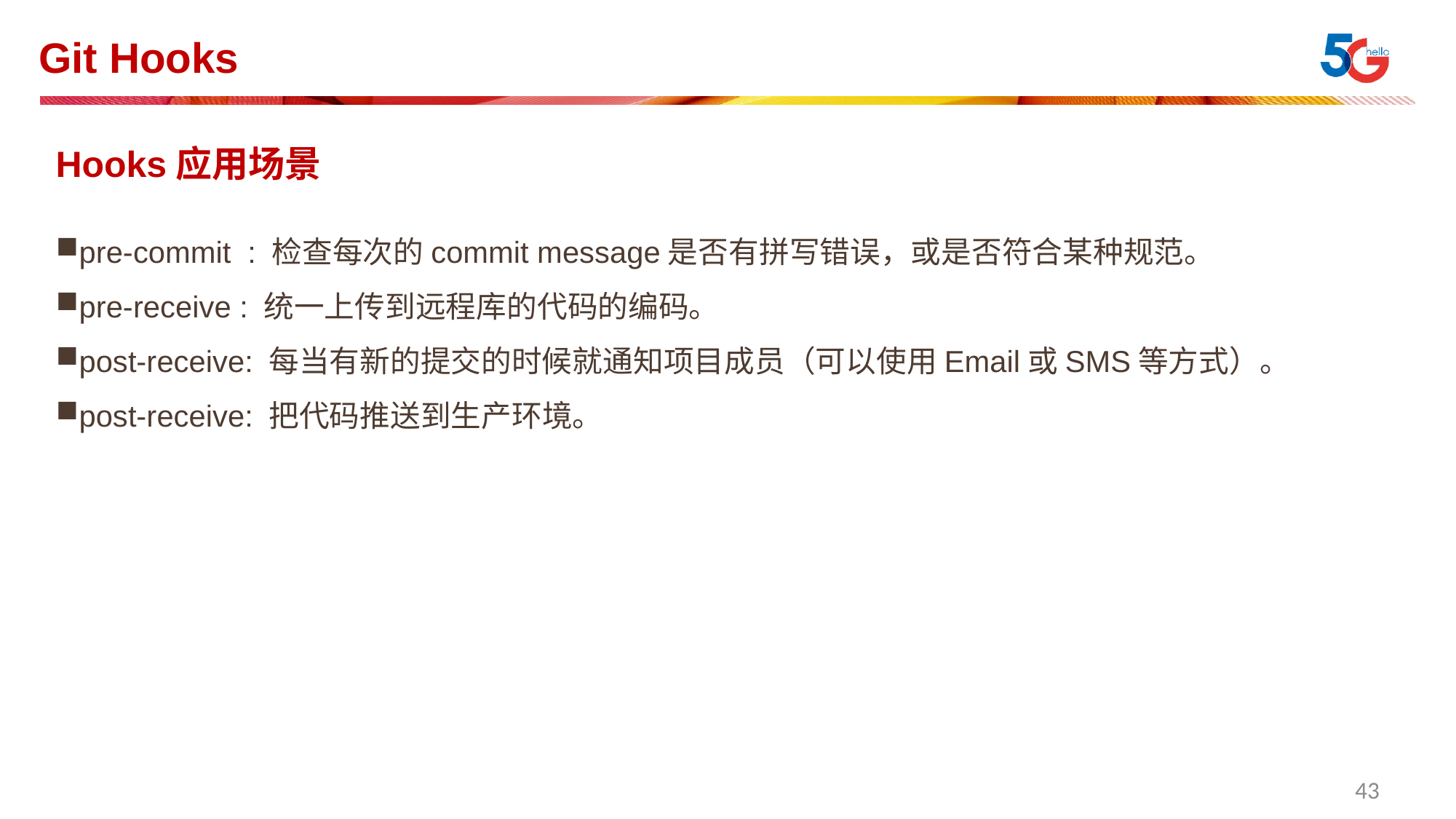

# Git Hooks
Hooks应用场景
pre-commit  : 检查每次的commit message是否有拼写错误，或是否符合某种规范。
pre-receive : 统一上传到远程库的代码的编码。
post-receive: 每当有新的提交的时候就通知项目成员（可以使用Email或SMS等方式）。
post-receive: 把代码推送到生产环境。